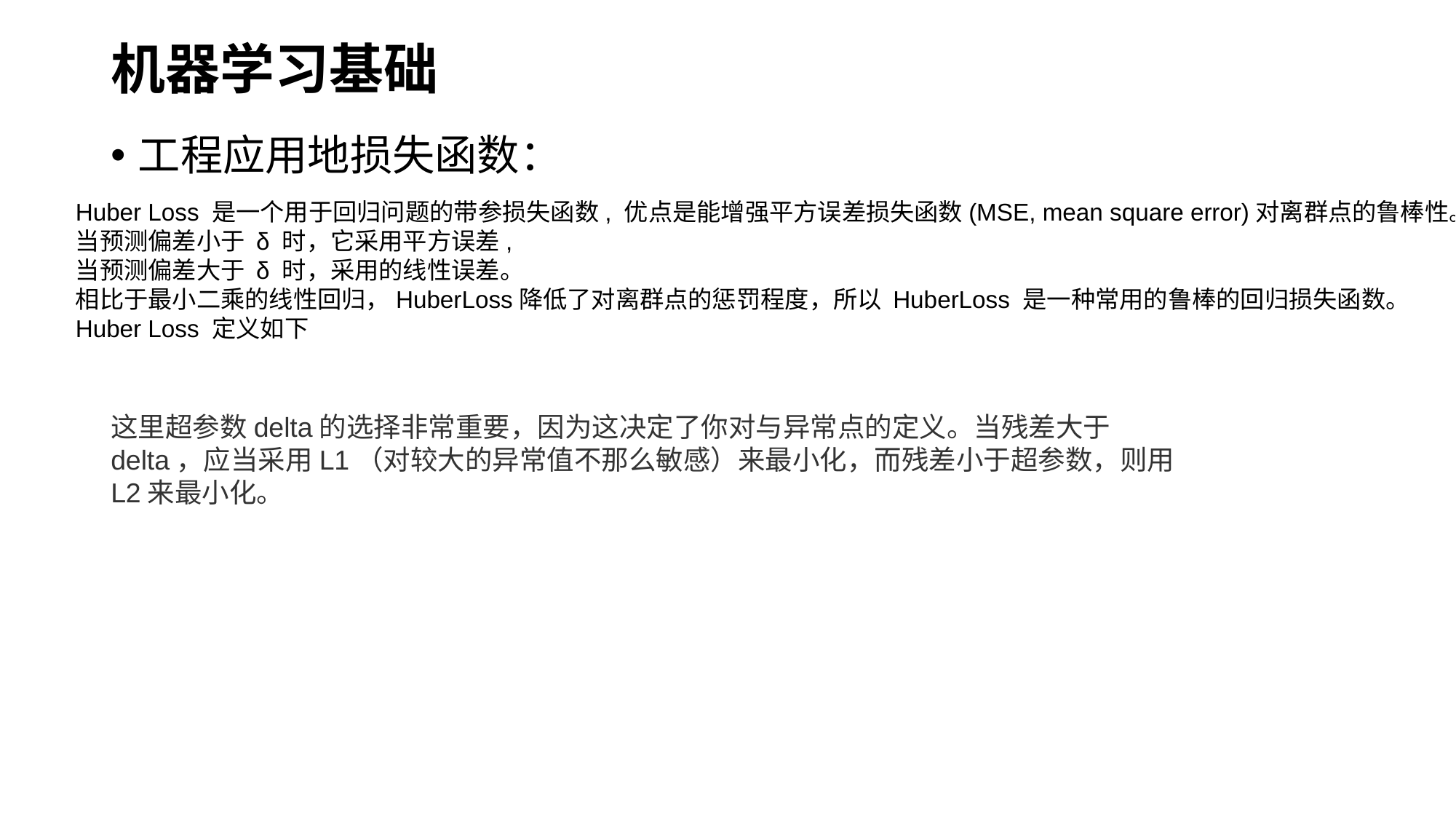

# 机器学习基础
工程应用地损失函数：
Huber Loss 是一个用于回归问题的带参损失函数, 优点是能增强平方误差损失函数(MSE, mean square error)对离群点的鲁棒性。
当预测偏差小于 δ 时，它采用平方误差,
当预测偏差大于 δ 时，采用的线性误差。
相比于最小二乘的线性回归，HuberLoss降低了对离群点的惩罚程度，所以 HuberLoss 是一种常用的鲁棒的回归损失函数。
Huber Loss 定义如下

这里超参数delta的选择非常重要，因为这决定了你对与异常点的定义。当残差大于delta，应当采用L1（对较大的异常值不那么敏感）来最小化，而残差小于超参数，则用L2来最小化。